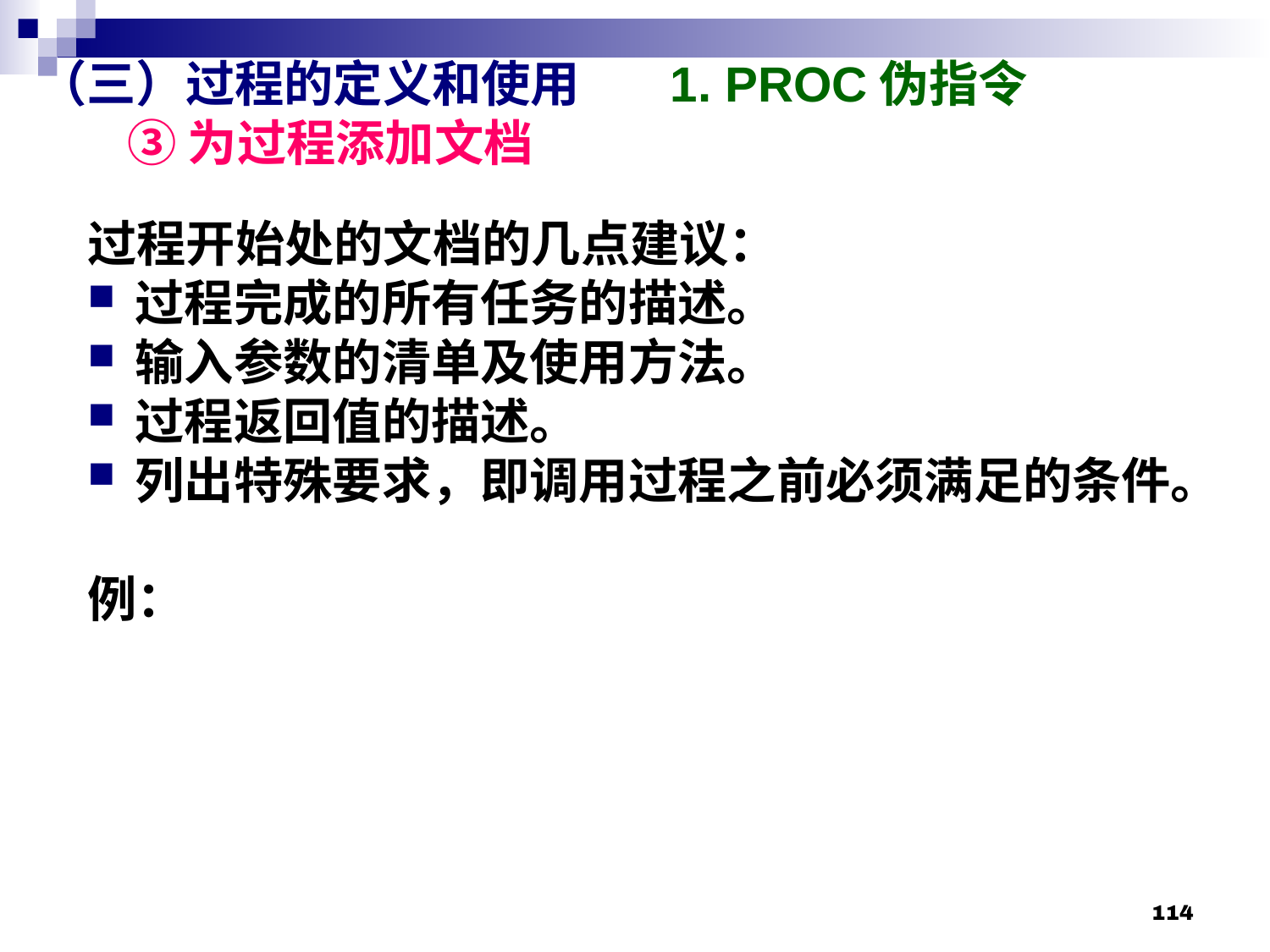

# （三）过程的定义和使用       1. PROC伪指令 ③ 为过程添加文档
过程开始处的文档的几点建议：
过程完成的所有任务的描述。
输入参数的清单及使用方法。
过程返回值的描述。
列出特殊要求，即调用过程之前必须满足的条件。

例：
114